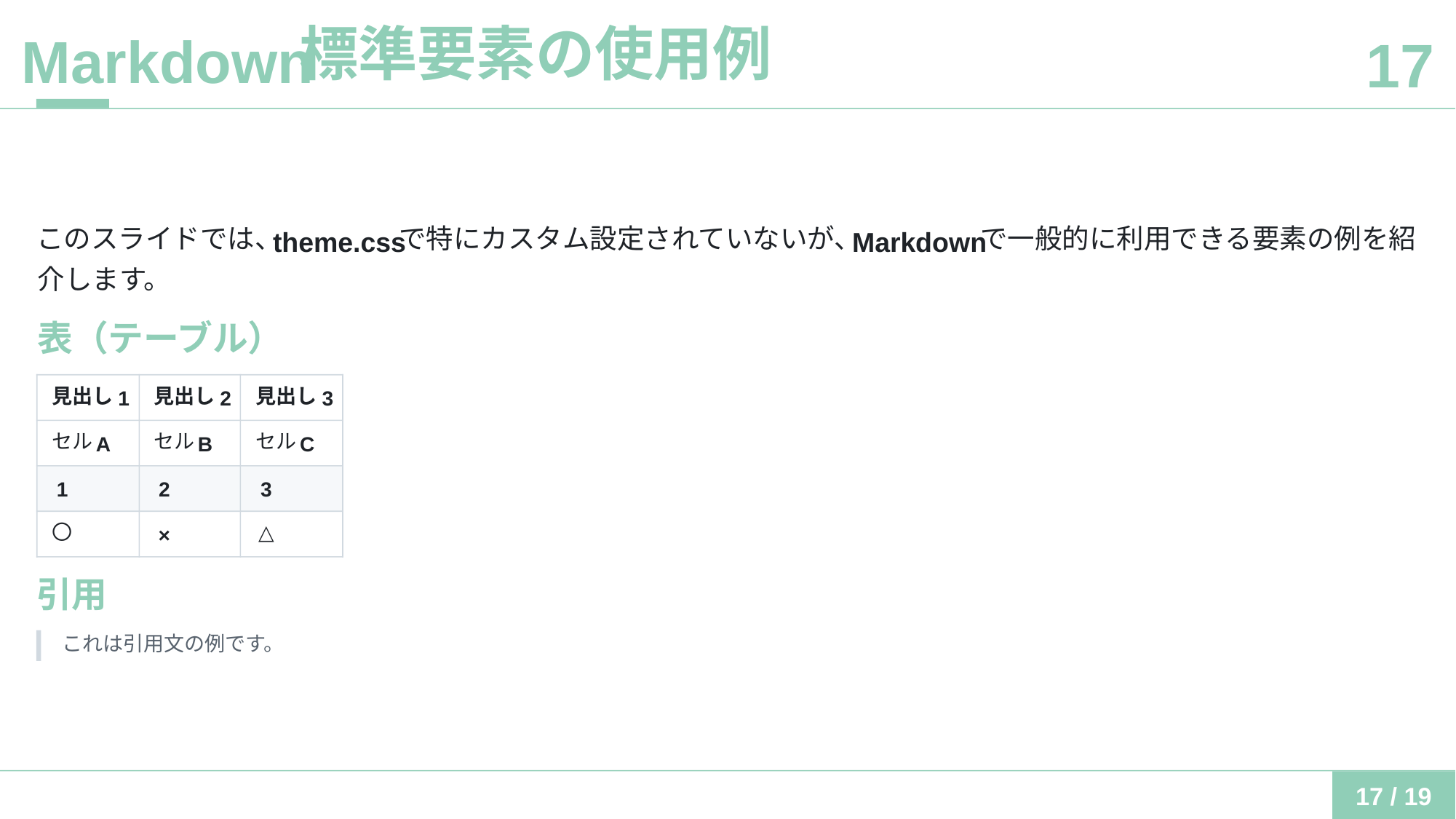

標準要素の使⽤例
Markdown
17

このスライドでは、
で特にカスタム設定されていないが、
で⼀般的に利⽤できる要素の例を紹
theme.css
Markdown
介します。
表（テーブル）

⾒出し
⾒出し
⾒出し
1
2
3

セル
セル
セル
A
B
C

1
2
3

〇
△
×

引⽤

これは引⽤⽂の例です。

17 / 19